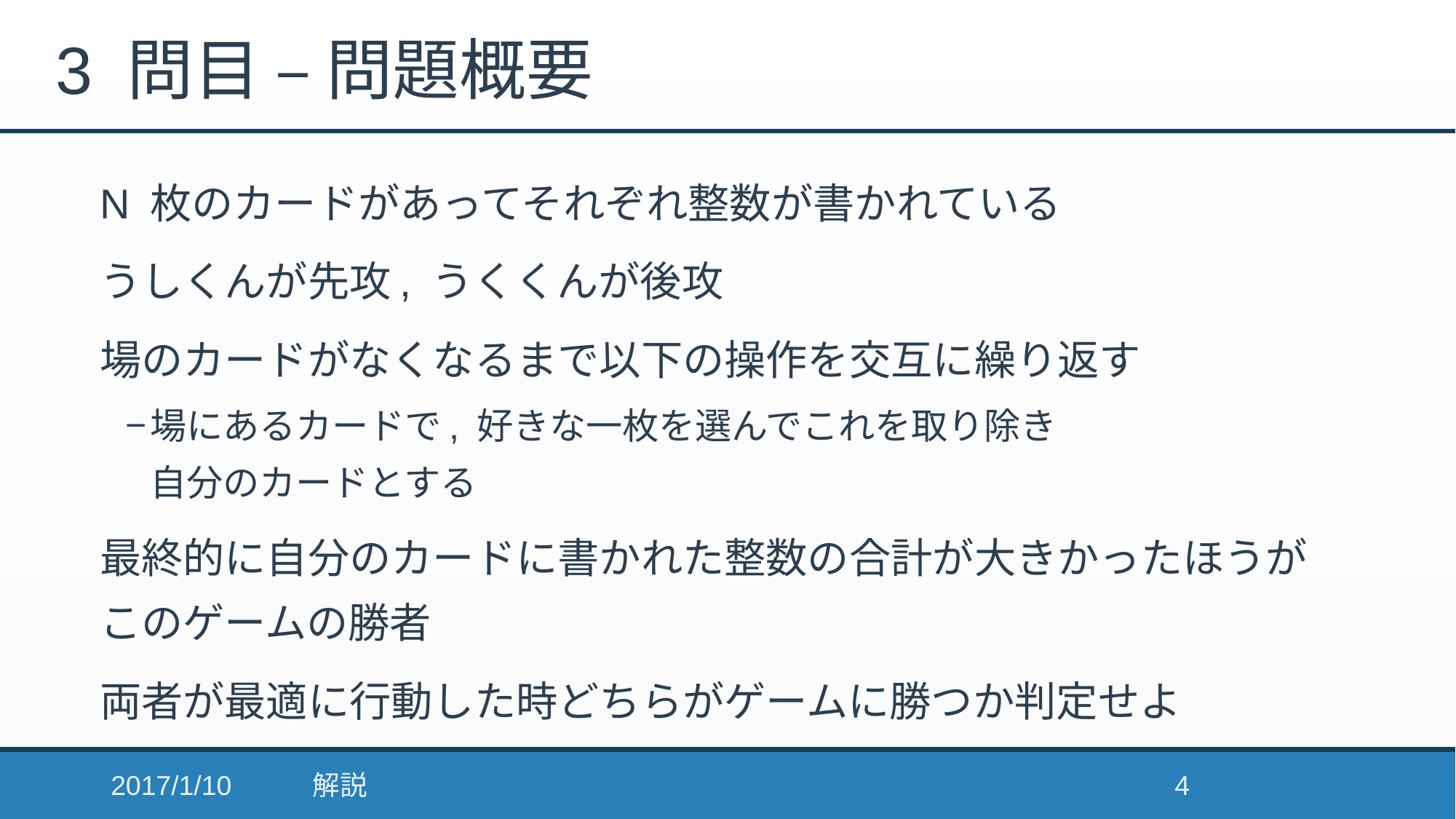

# 3 問目 – 問題概要
N 枚のカードがあってそれぞれ整数が書かれている
うしくんが先攻, うくくんが後攻
場のカードがなくなるまで以下の操作を交互に繰り返す
場にあるカードで, 好きな一枚を選んでこれを取り除き
自分のカードとする
最終的に自分のカードに書かれた整数の合計が大きかったほうが
このゲームの勝者
両者が最適に行動した時どちらがゲームに勝つか判定せよ
2017/1/10
解説
4